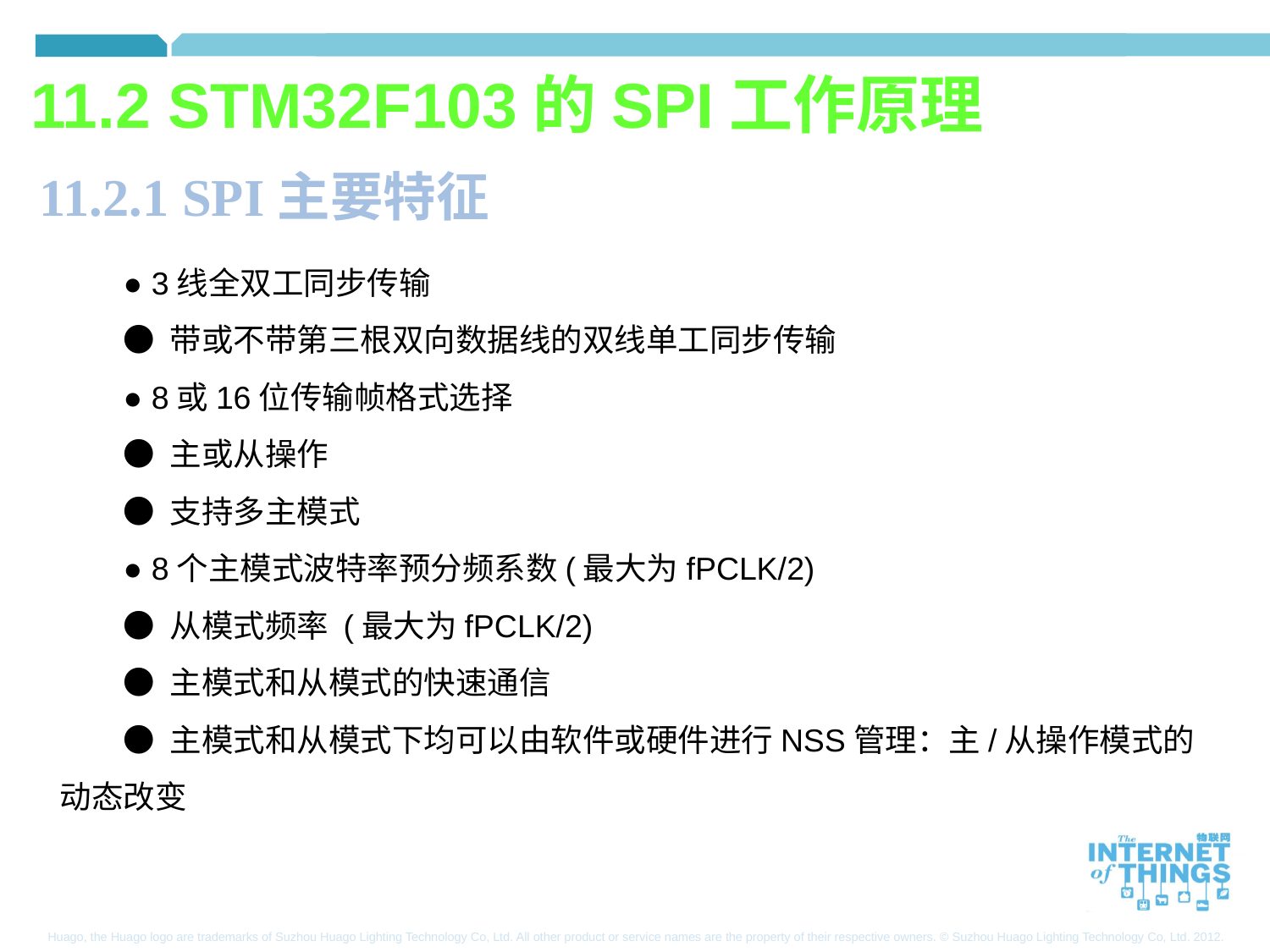

11.2 STM32F103的SPI工作原理
11.2.1 SPI主要特征
● 3线全双工同步传输
● 带或不带第三根双向数据线的双线单工同步传输
● 8或16位传输帧格式选择
● 主或从操作
● 支持多主模式
● 8个主模式波特率预分频系数(最大为fPCLK/2)
● 从模式频率 (最大为fPCLK/2)
● 主模式和从模式的快速通信
● 主模式和从模式下均可以由软件或硬件进行NSS管理：主/从操作模式的动态改变